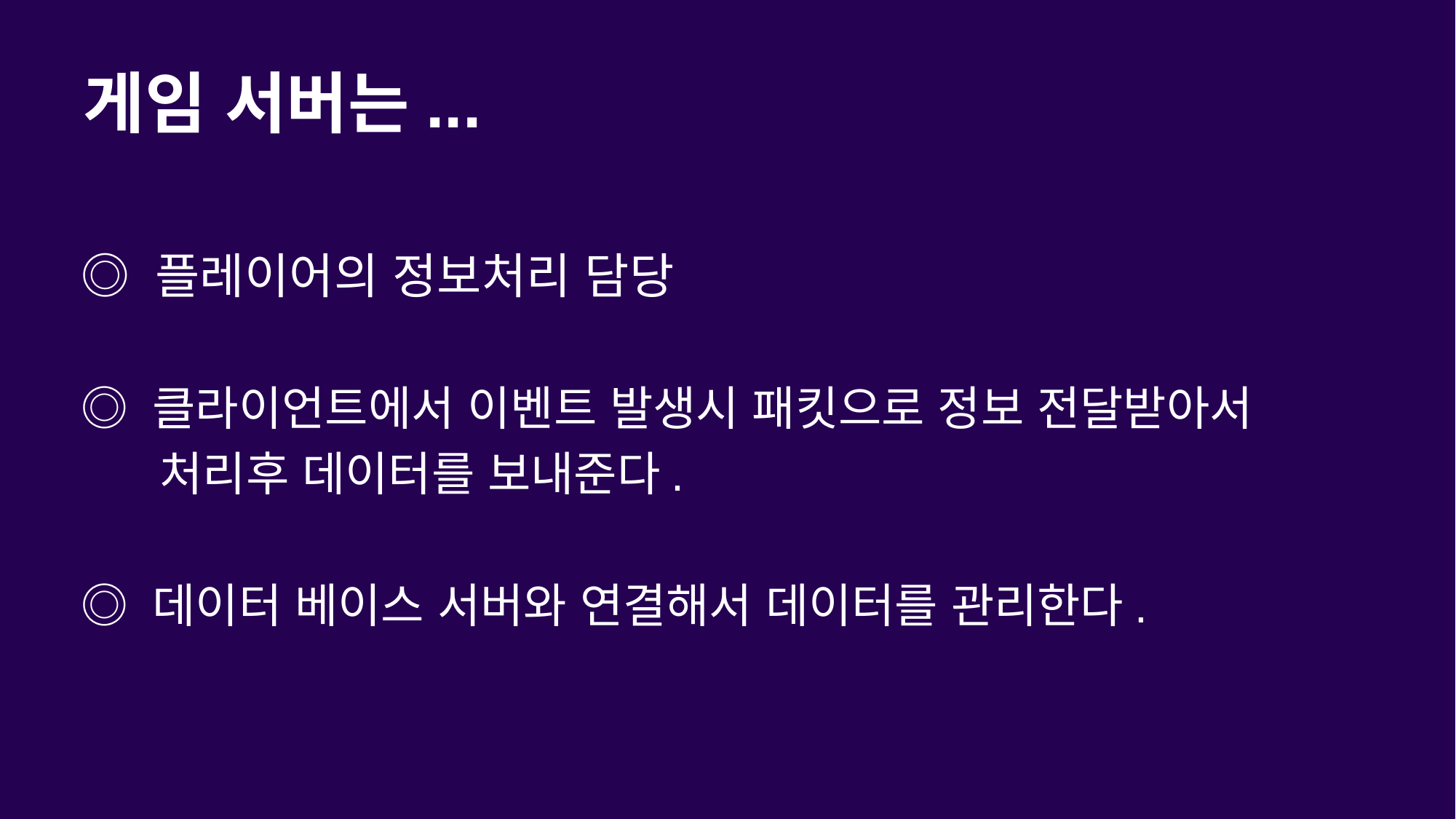

# 게임 서버는...
◎ 플레이어의 정보처리 담당

◎ 클라이언트에서 이벤트 발생시 패킷으로 정보 전달받아서
	  처리후 데이터를 보내준다.

◎ 데이터 베이스 서버와 연결해서 데이터를 관리한다.